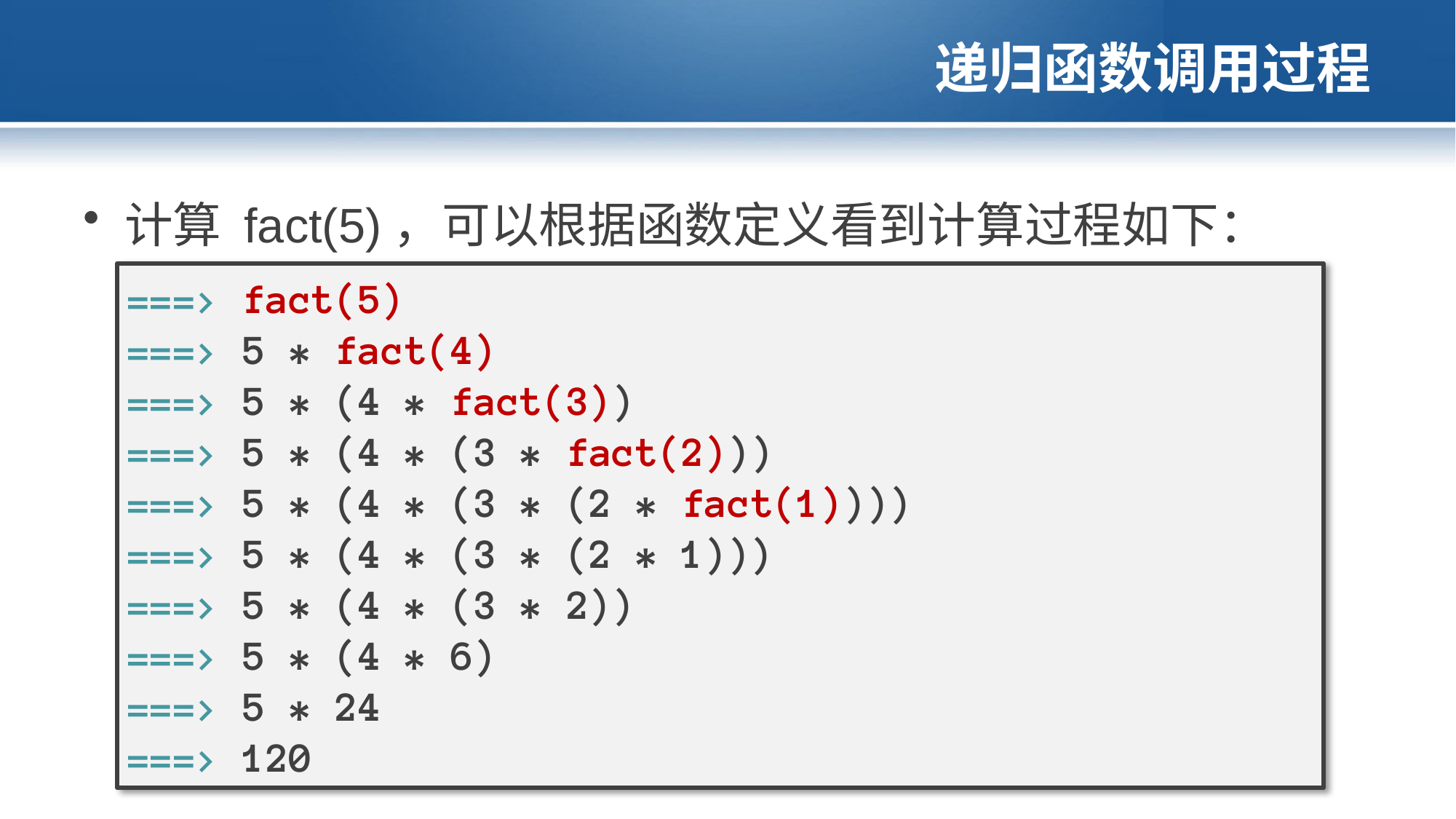

# 递归函数调用过程
计算 fact(5)，可以根据函数定义看到计算过程如下：
===> fact(5)
===> 5 * fact(4)
===> 5 * (4 * fact(3))
===> 5 * (4 * (3 * fact(2)))
===> 5 * (4 * (3 * (2 * fact(1))))
===> 5 * (4 * (3 * (2 * 1)))
===> 5 * (4 * (3 * 2))
===> 5 * (4 * 6)
===> 5 * 24
===> 120